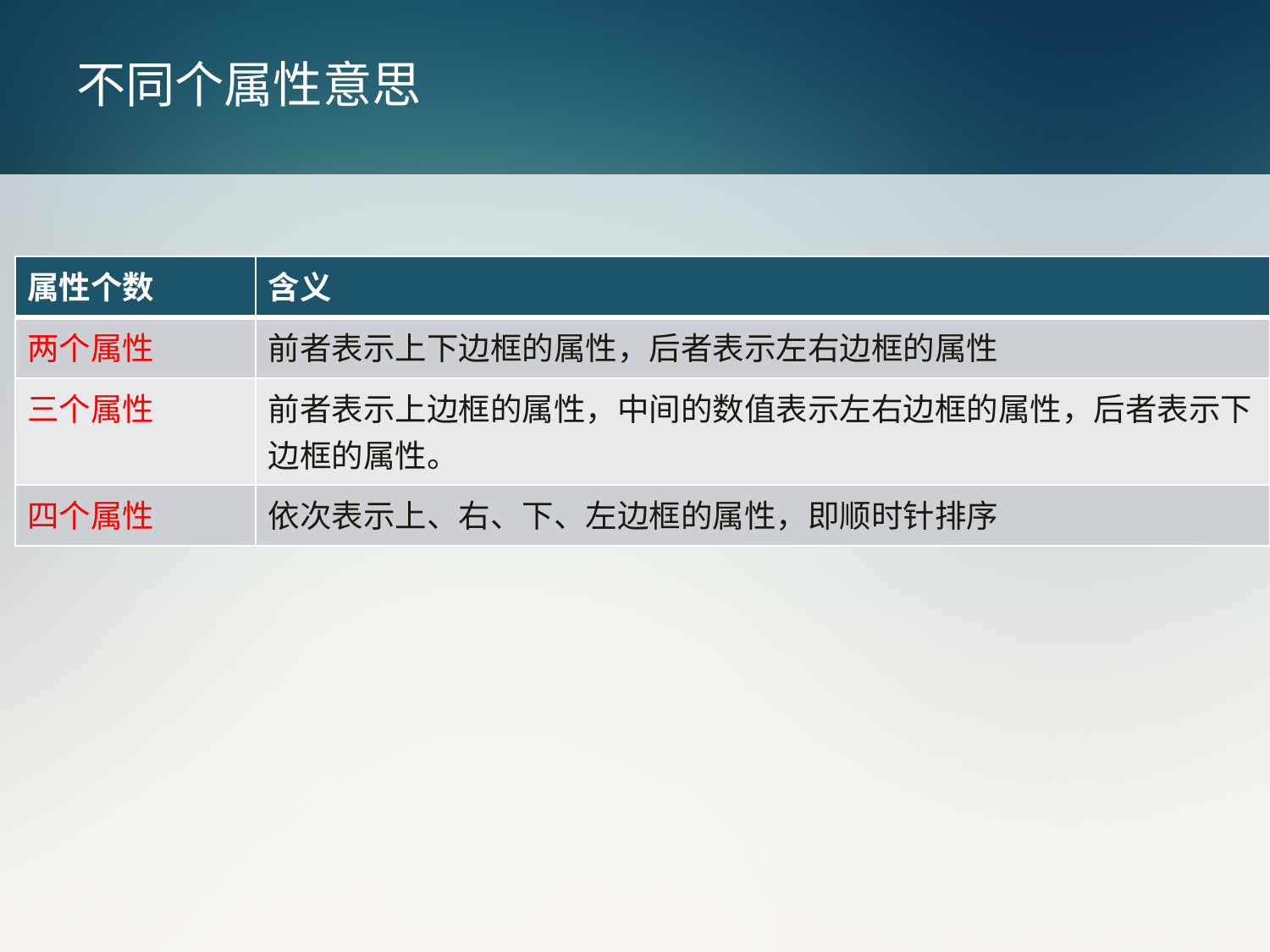

# 不同个属性意思
| 属性个数 | 含义 |
| --- | --- |
| 两个属性 | 前者表示上下边框的属性，后者表示左右边框的属性 |
| 三个属性 | 前者表示上边框的属性，中间的数值表示左右边框的属性，后者表示下边框的属性。 |
| 四个属性 | 依次表示上、右、下、左边框的属性，即顺时针排序 |